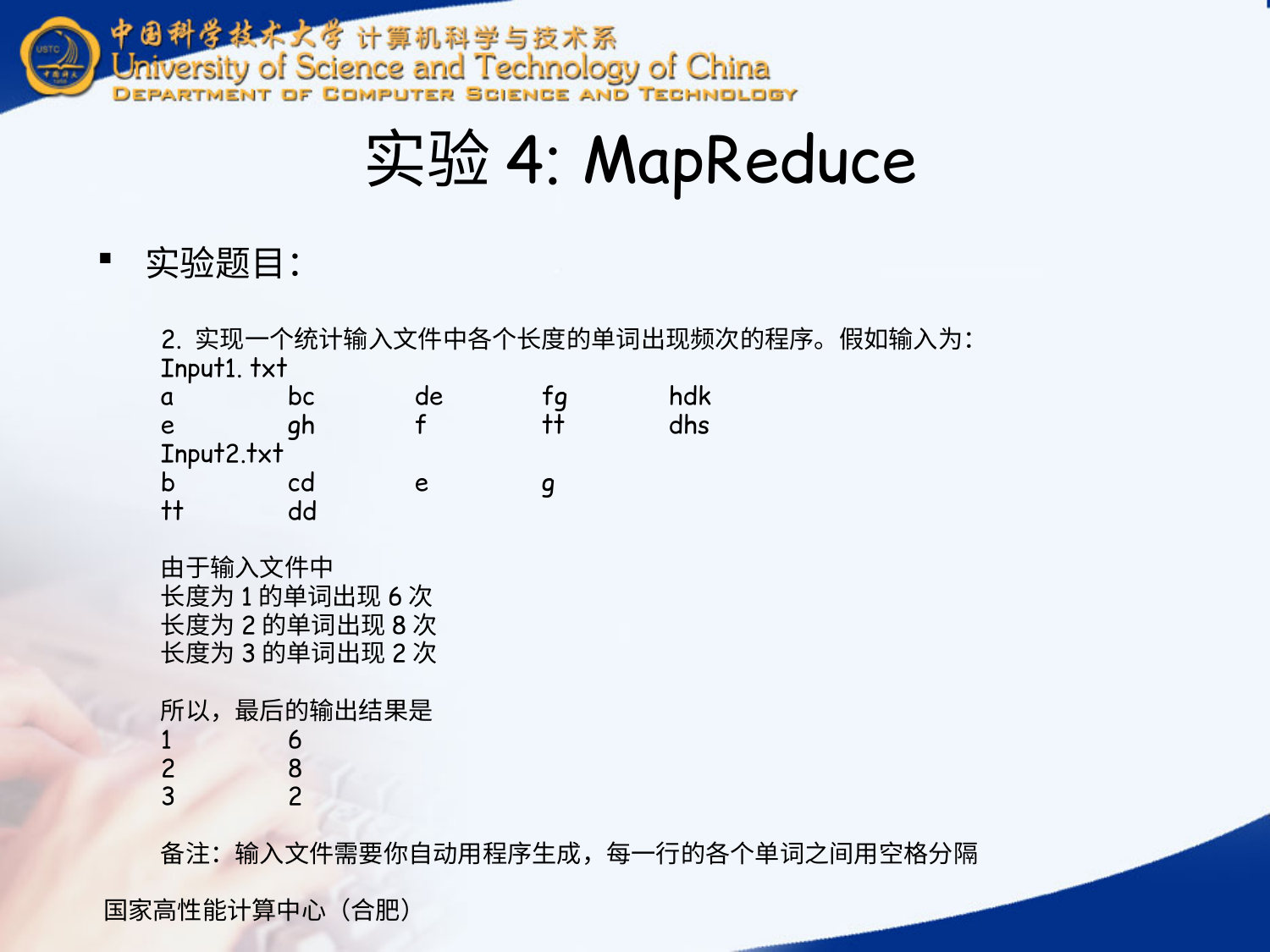

# 实验4: MapReduce
实验题目：

2. 实现一个统计输入文件中各个长度的单词出现频次的程序。假如输入为：
Input1. txt
a 	bc 	de 	fg	hdk
e 	gh 	f 	tt 	dhs
Input2.txt
b 	cd 	e 	g
tt	dd

由于输入文件中
长度为1的单词出现6次
长度为2的单词出现8次
长度为3的单词出现2次

所以，最后的输出结果是
1	6
2	8
3	2

备注：输入文件需要你自动用程序生成，每一行的各个单词之间用空格分隔

国家高性能计算中心（合肥）